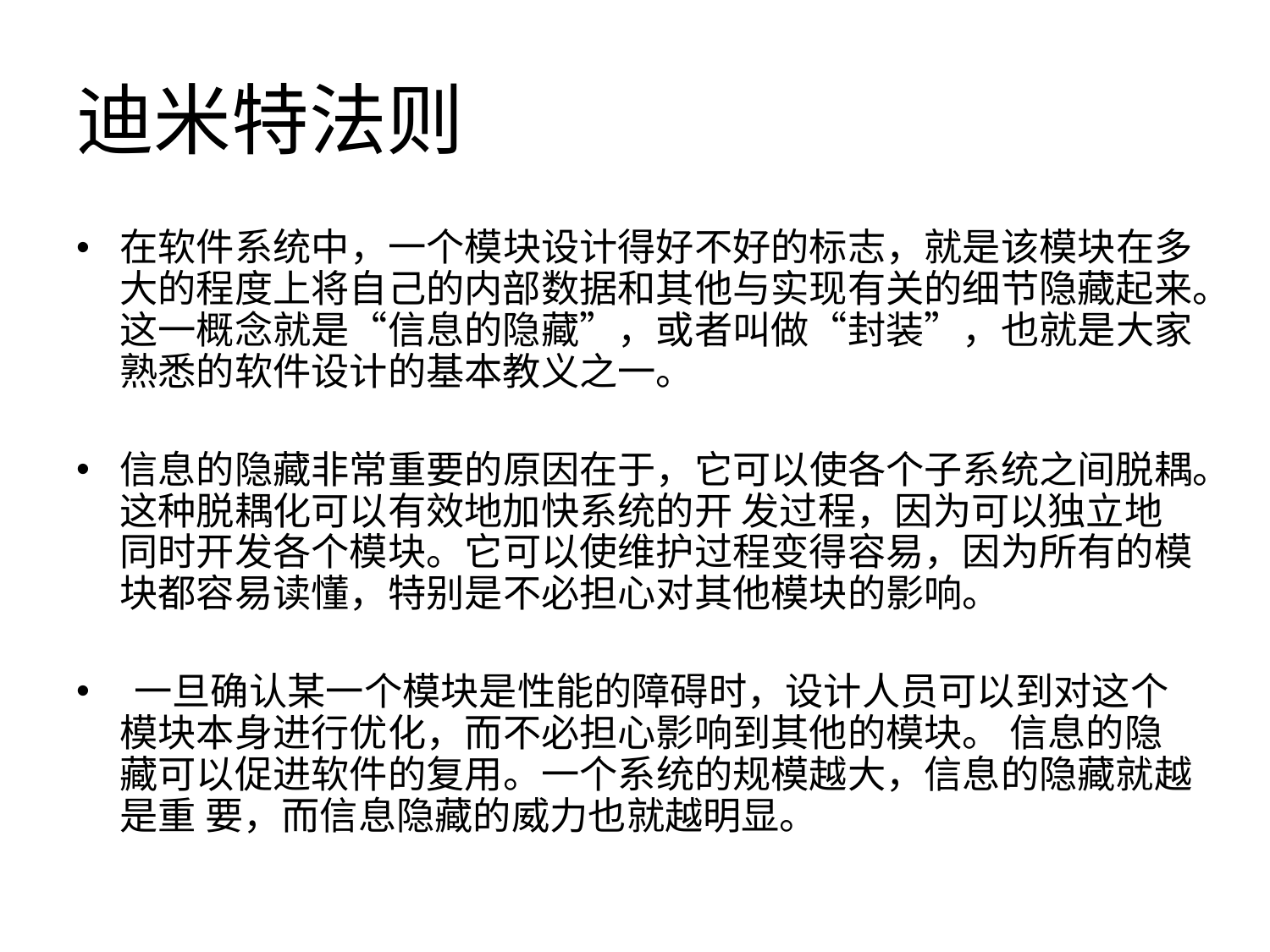

# 迪米特法则
在软件系统中，一个模块设计得好不好的标志，就是该模块在多大的程度上将自己的内部数据和其他与实现有关的细节隐藏起来。这一概念就是“信息的隐藏”，或者叫做“封装”，也就是大家熟悉的软件设计的基本教义之一。

信息的隐藏非常重要的原因在于，它可以使各个子系统之间脱耦。这种脱耦化可以有效地加快系统的开 发过程，因为可以独立地同时开发各个模块。它可以使维护过程变得容易，因为所有的模块都容易读懂，特别是不必担心对其他模块的影响。

 一旦确认某一个模块是性能的障碍时，设计人员可以到对这个模块本身进行优化，而不必担心影响到其他的模块。 信息的隐藏可以促进软件的复用。一个系统的规模越大，信息的隐藏就越是重 要，而信息隐藏的威力也就越明显。